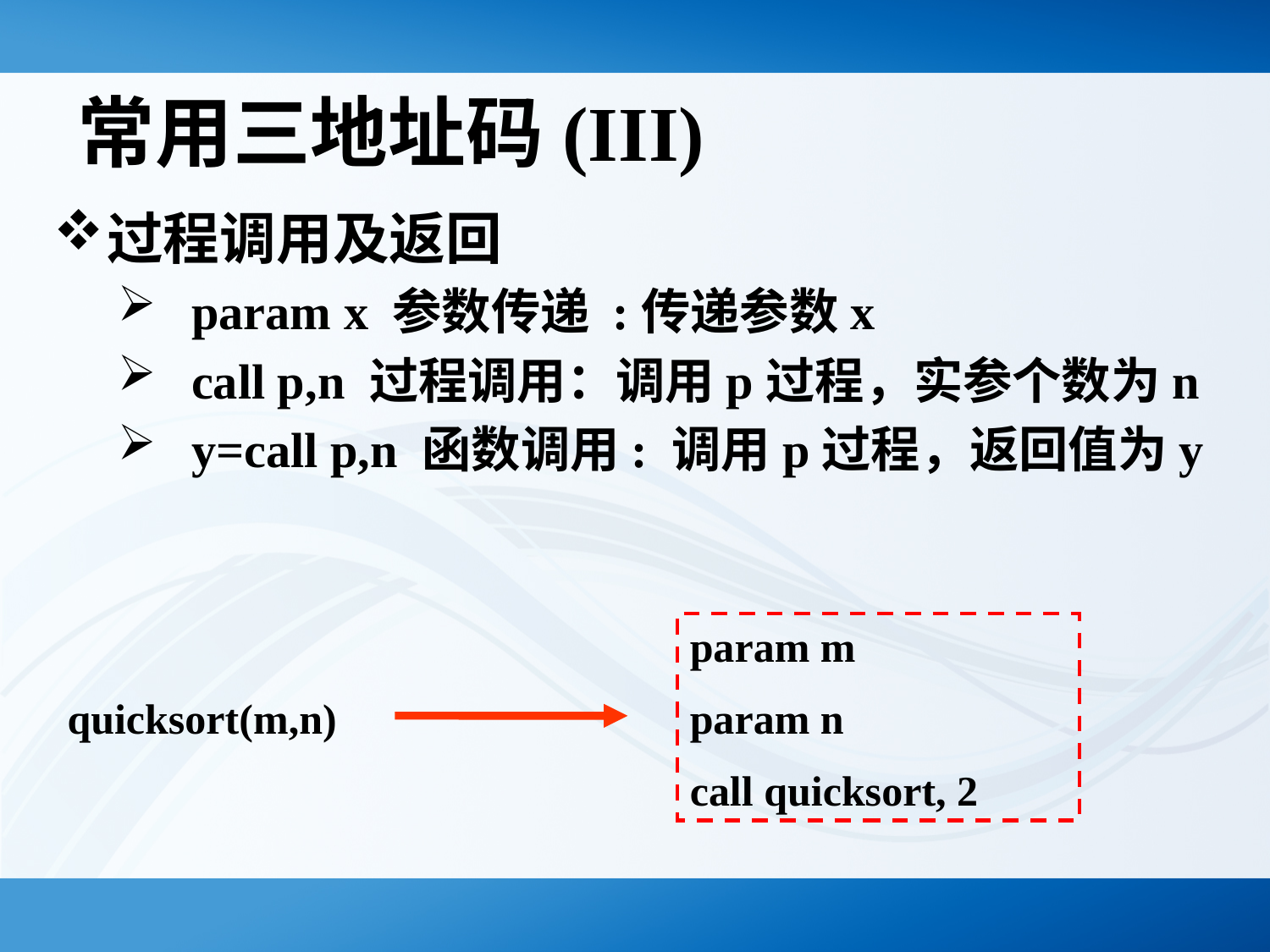

# 常用三地址码(III)
过程调用及返回
param x 参数传递 :传递参数x
call p,n 过程调用：调用p过程，实参个数为n
y=call p,n 函数调用: 调用p过程，返回值为y
param m
param n
call quicksort, 2
quicksort(m,n)